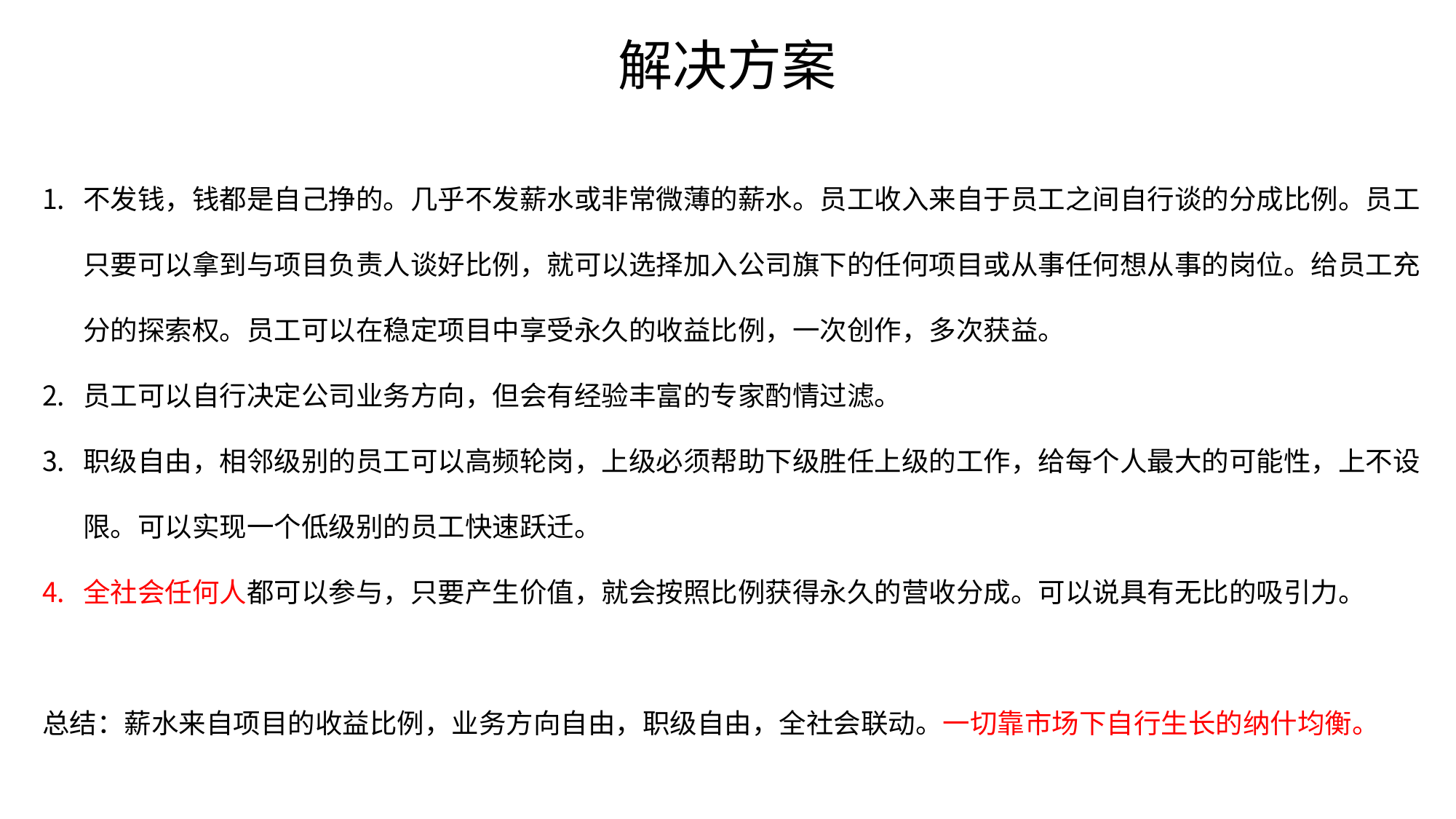

解决方案

不发钱，钱都是自己挣的。几乎不发薪水或非常微薄的薪水。员工收入来自于员工之间自行谈的分成比例。员工只要可以拿到与项目负责人谈好比例，就可以选择加入公司旗下的任何项目或从事任何想从事的岗位。给员工充分的探索权。员工可以在稳定项目中享受永久的收益比例，一次创作，多次获益。
员工可以自行决定公司业务方向，但会有经验丰富的专家酌情过滤。
职级自由，相邻级别的员工可以高频轮岗，上级必须帮助下级胜任上级的工作，给每个人最大的可能性，上不设限。可以实现一个低级别的员工快速跃迁。
全社会任何人都可以参与，只要产生价值，就会按照比例获得永久的营收分成。可以说具有无比的吸引力。

总结：薪水来自项目的收益比例，业务方向自由，职级自由，全社会联动。一切靠市场下自行生长的纳什均衡。